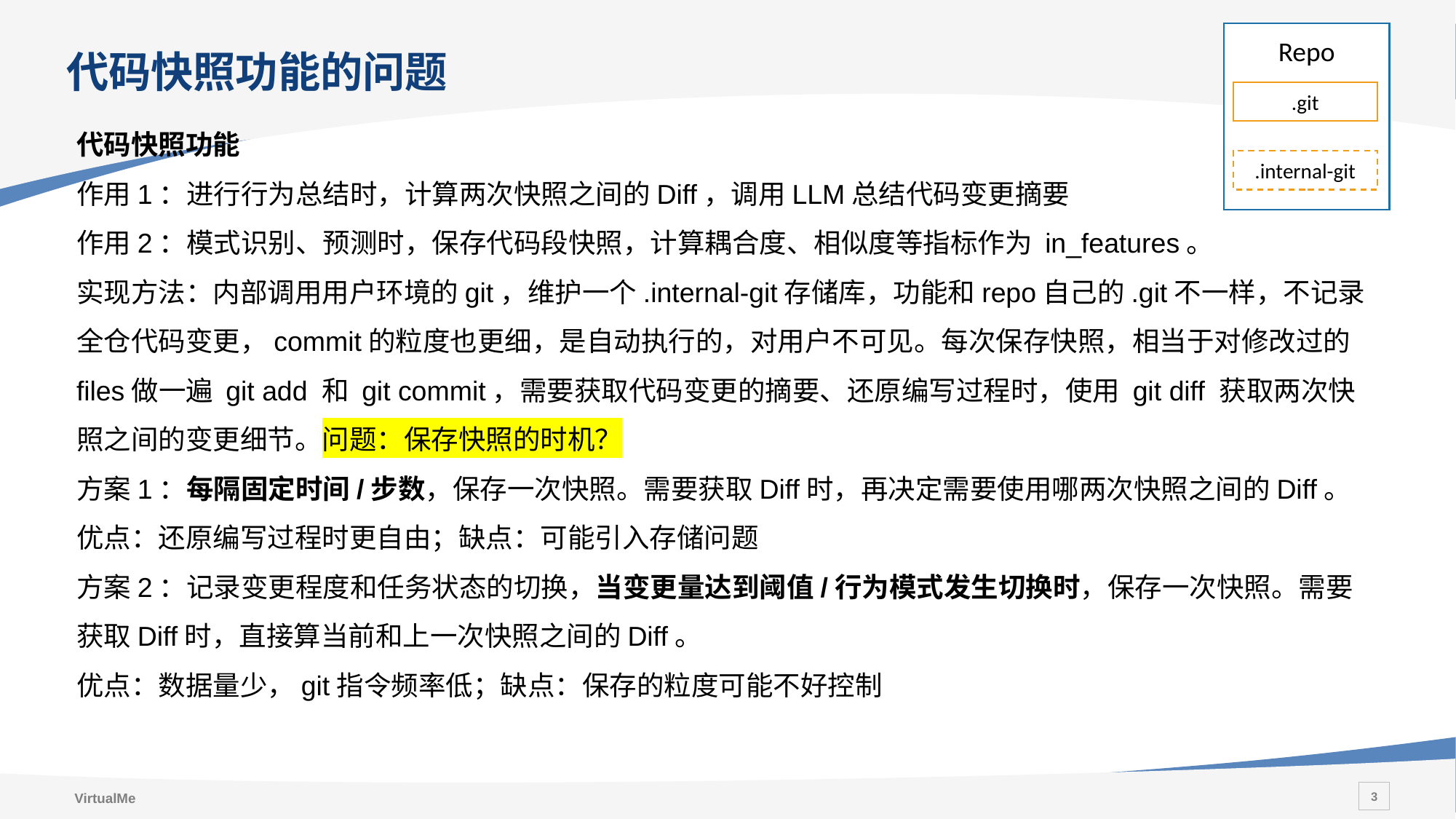

Repo

# 代码快照功能的问题
.git
代码快照功能
作用1：进行行为总结时，计算两次快照之间的Diff，调用LLM总结代码变更摘要
作用2：模式识别、预测时，保存代码段快照，计算耦合度、相似度等指标作为 in_features。
实现方法：内部调用用户环境的git，维护一个.internal-git存储库，功能和repo自己的.git不一样，不记录全仓代码变更，commit的粒度也更细，是自动执行的，对用户不可见。每次保存快照，相当于对修改过的files做一遍 git add 和 git commit，需要获取代码变更的摘要、还原编写过程时，使用 git diff 获取两次快照之间的变更细节。问题：保存快照的时机？
方案1：每隔固定时间/步数，保存一次快照。需要获取Diff时，再决定需要使用哪两次快照之间的Diff。
优点：还原编写过程时更自由；缺点：可能引入存储问题
方案2：记录变更程度和任务状态的切换，当变更量达到阈值/行为模式发生切换时，保存一次快照。需要获取Diff时，直接算当前和上一次快照之间的Diff。
优点：数据量少，git指令频率低；缺点：保存的粒度可能不好控制

.internal-git